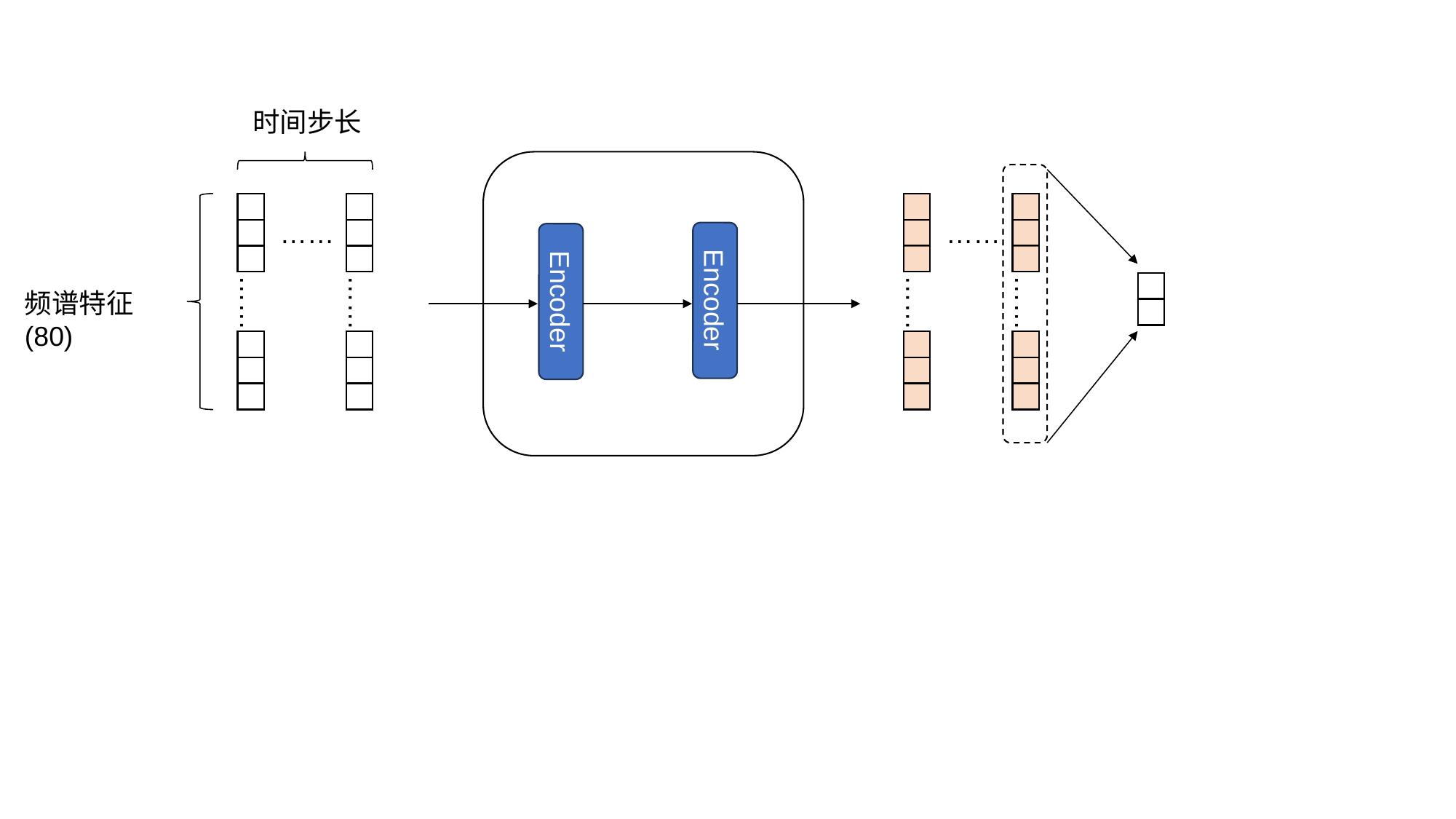

时间步长

……
……

Encoder
Encoder

频谱特征(80)
……
……
……
……